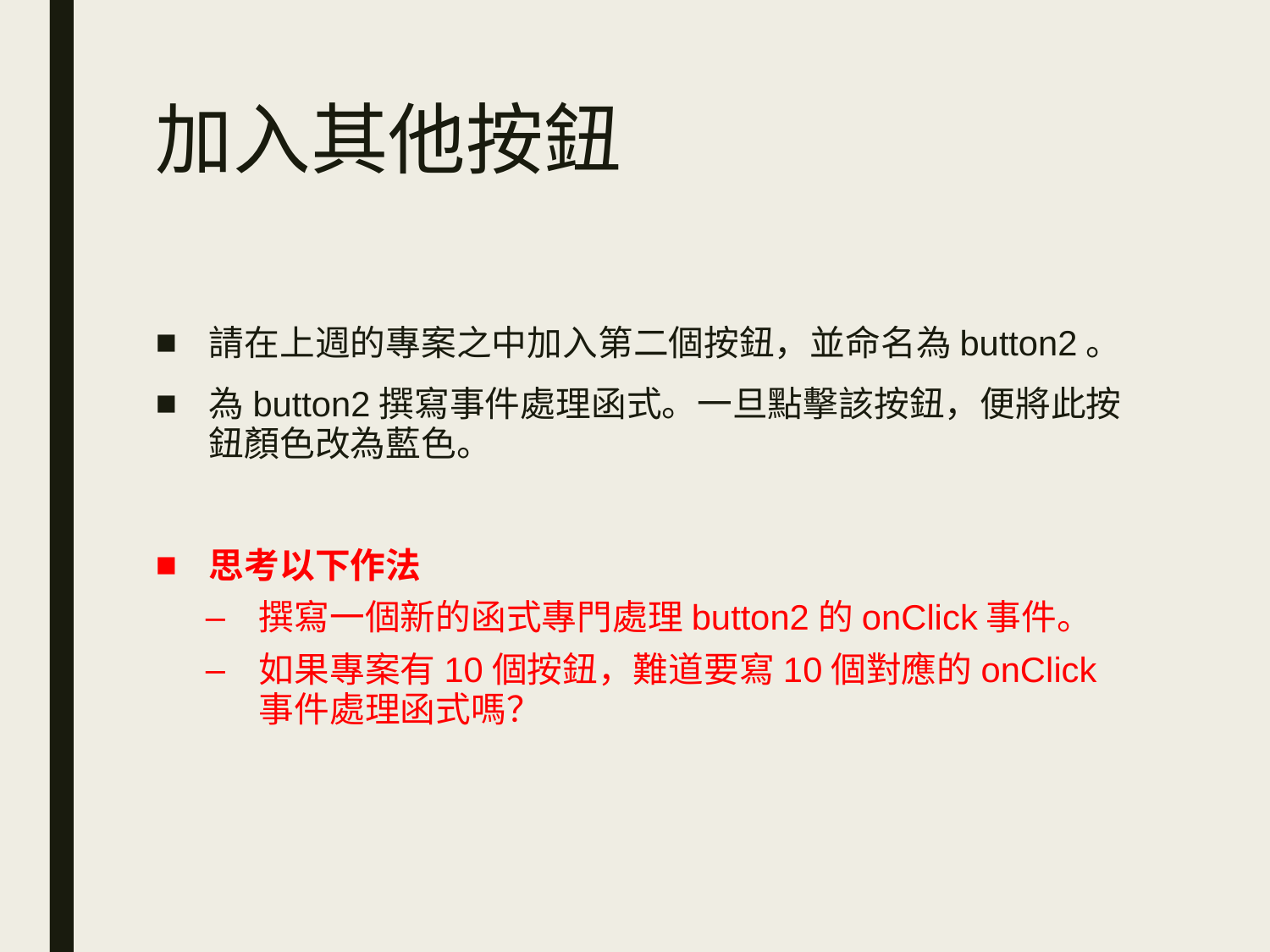

# 加入其他按鈕
請在上週的專案之中加入第二個按鈕，並命名為button2。
為button2撰寫事件處理函式。一旦點擊該按鈕，便將此按鈕顏色改為藍色。

思考以下作法
撰寫一個新的函式專門處理button2的onClick事件。
如果專案有10個按鈕，難道要寫10個對應的onClick事件處理函式嗎？